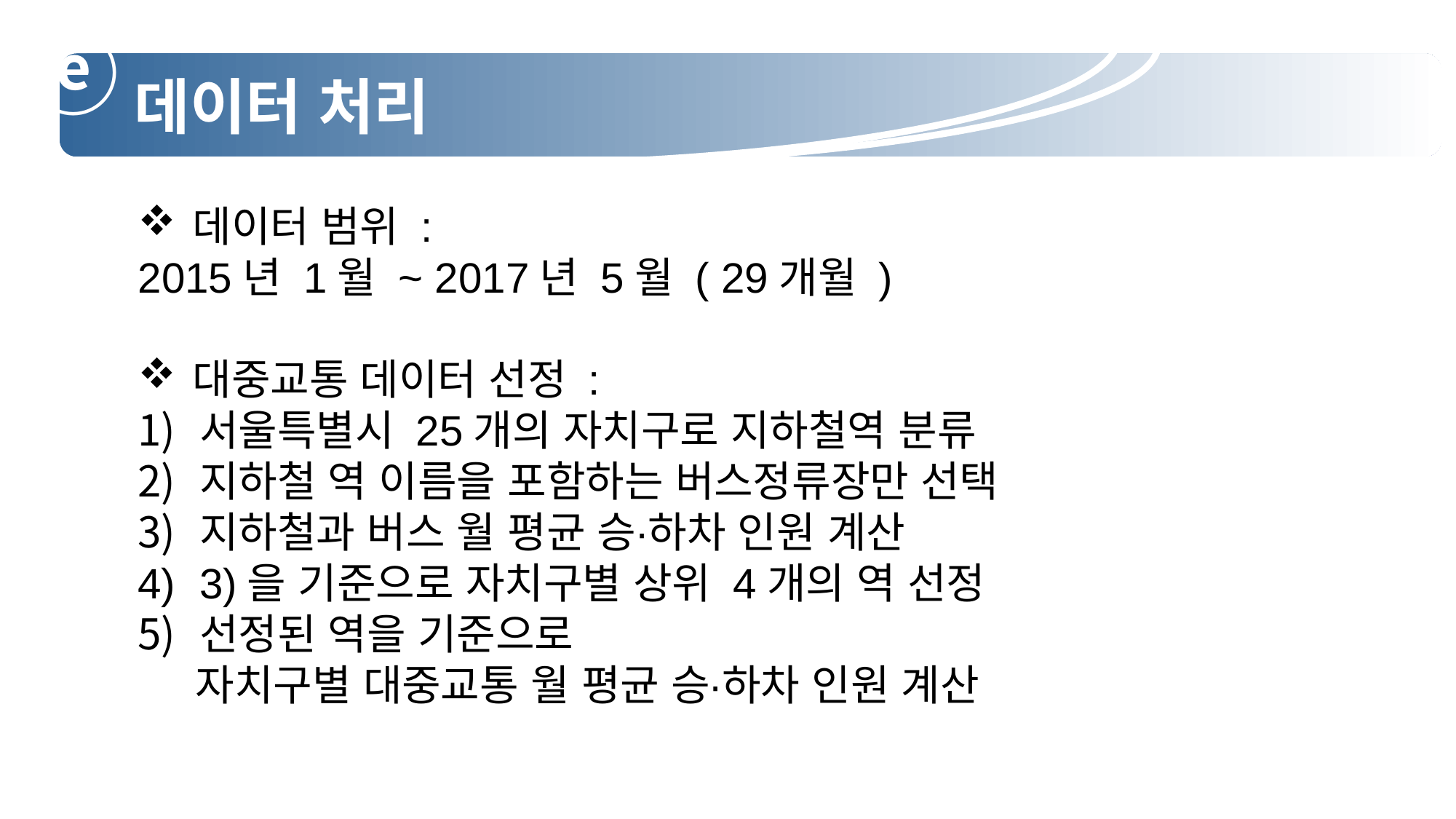

ⓔ
   데이터 처리

데이터 범위 :
2015년 1월 ~ 2017년 5월 ( 29개월 )

대중교통 데이터 선정 :
서울특별시 25개의 자치구로 지하철역 분류
지하철 역 이름을 포함하는 버스정류장만 선택
지하철과 버스 월 평균 승∙하차 인원 계산
3)을 기준으로 자치구별 상위 4개의 역 선정
선정된 역을 기준으로
    자치구별 대중교통 월 평균 승∙하차 인원 계산